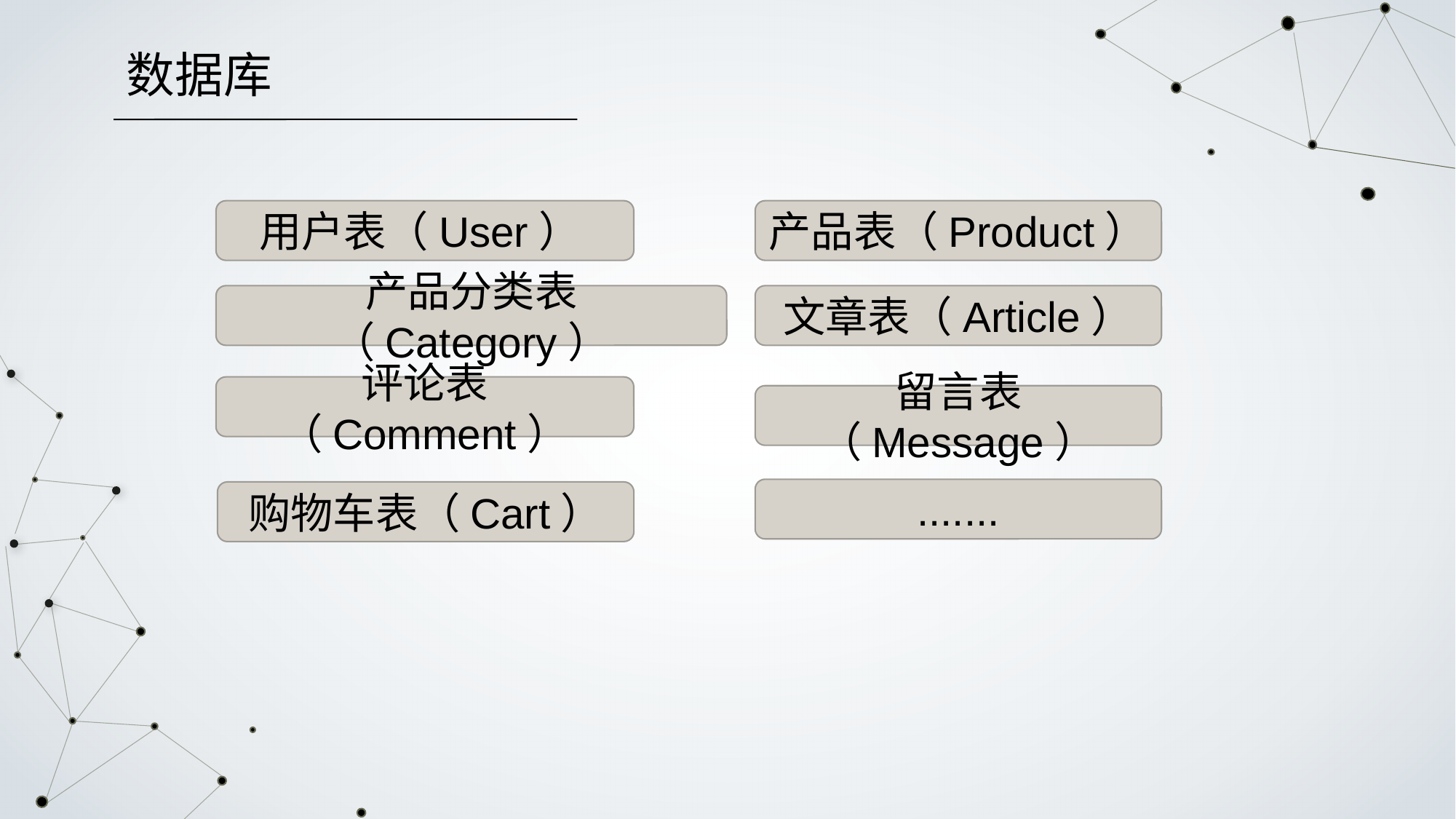

数据库

用户表（User）
产品表（Product）
产品分类表（Category）
文章表（Article）

评论表（Comment）
留言表（Message）

.......
购物车表（Cart）